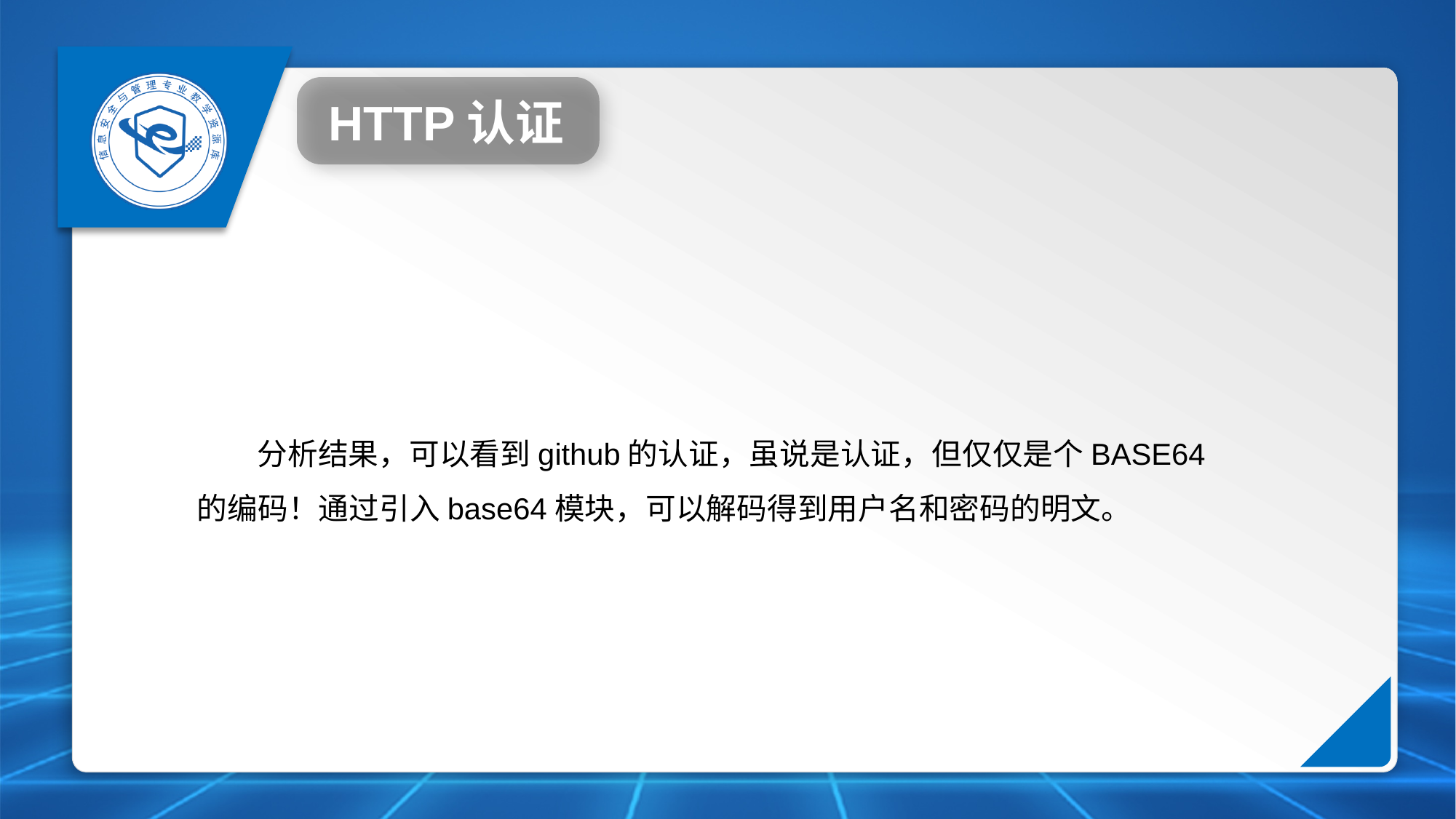

HTTP认证
分析结果，可以看到github的认证，虽说是认证，但仅仅是个BASE64的编码！通过引入base64模块，可以解码得到用户名和密码的明文。